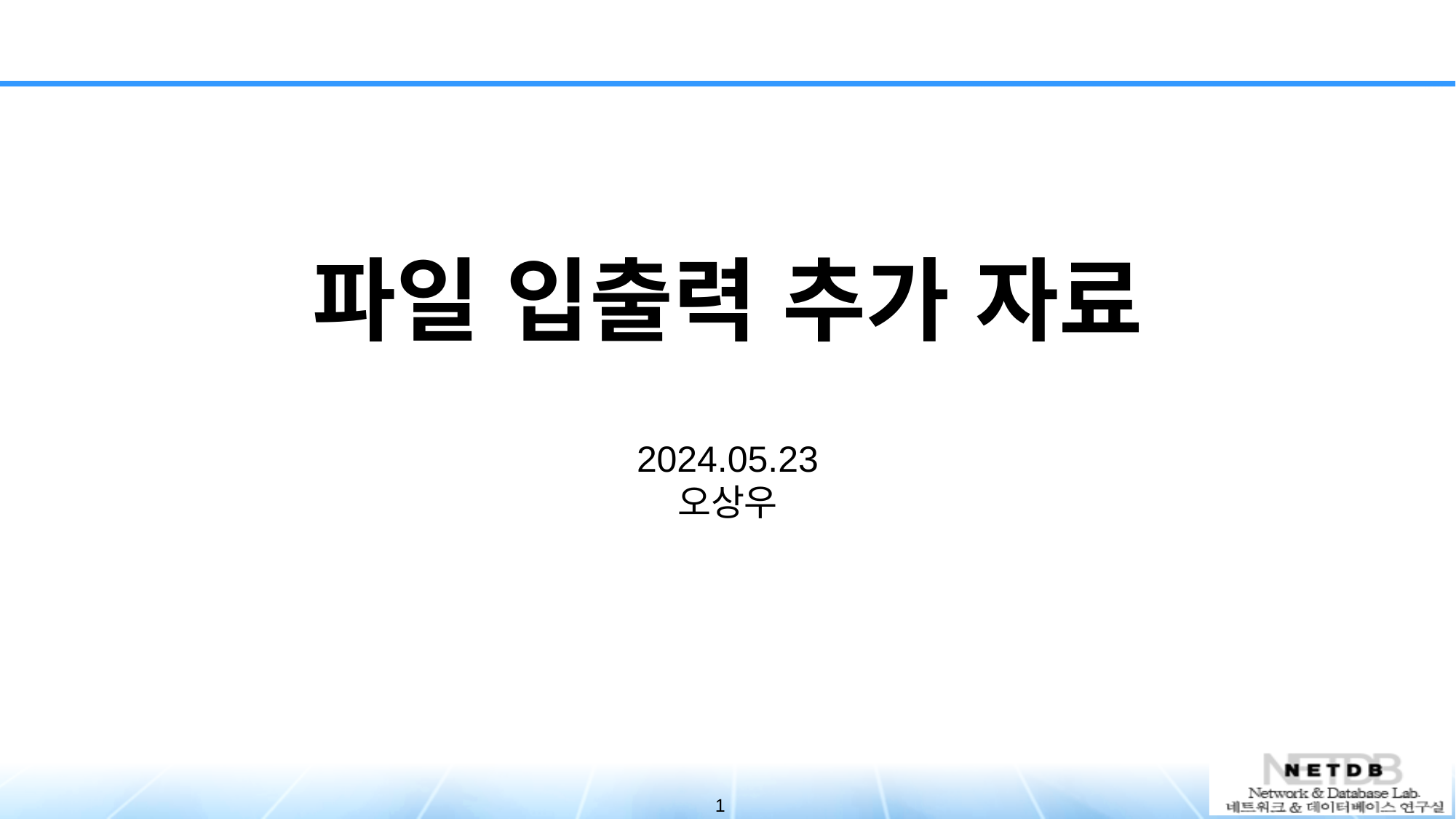

# 파일 입출력 추가 자료
2024.05.23
오상우